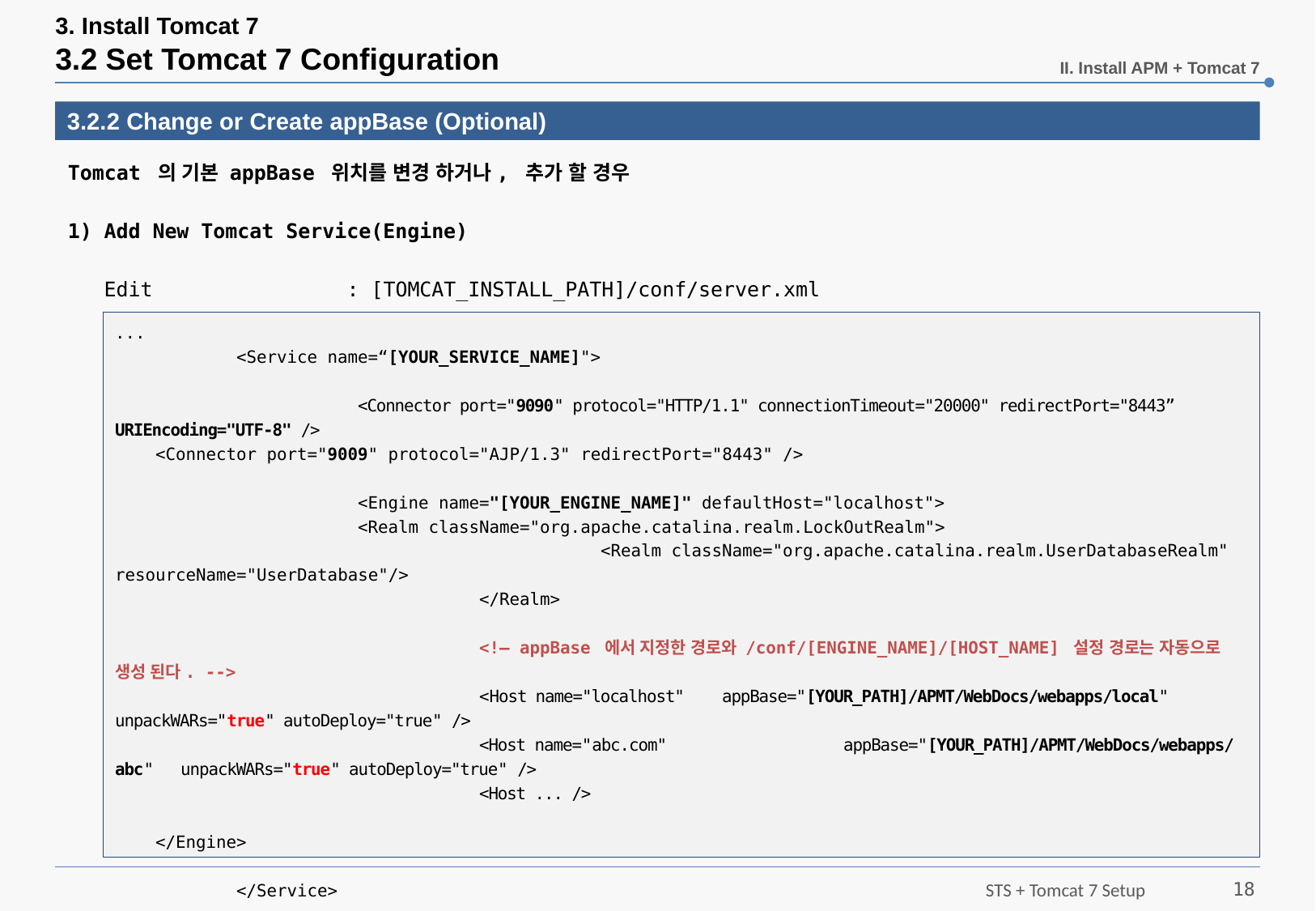

# 3. Install Tomcat 7 3.2 Set Tomcat 7 Configuration
II. Install APM + Tomcat 7
3.2.2 Change or Create appBase (Optional)
Tomcat 의 기본 appBase 위치를 변경 하거나, 추가 할 경우

Add New Tomcat Service(Engine)
Edit		: [TOMCAT_INSTALL_PATH]/conf/server.xml
...
	<Service name=“[YOUR_SERVICE_NAME]">

		<Connector port="9090" protocol="HTTP/1.1" connectionTimeout="20000" redirectPort="8443” URIEncoding="UTF-8" />
    <Connector port="9009" protocol="AJP/1.3" redirectPort="8443" />

		<Engine name="[YOUR_ENGINE_NAME]" defaultHost="localhost">
	  	<Realm className="org.apache.catalina.realm.LockOutRealm">
				<Realm className="org.apache.catalina.realm.UserDatabaseRealm" resourceName="UserDatabase"/>
			</Realm>

			<!– appBase 에서 지정한 경로와 /conf/[ENGINE_NAME]/[HOST_NAME] 설정 경로는 자동으로 생성 된다. -->
			<Host name="localhost"	appBase="[YOUR_PATH]/APMT/WebDocs/webapps/local" unpackWARs="true" autoDeploy="true" />
			<Host name="abc.com"		appBase="[YOUR_PATH]/APMT/WebDocs/webapps/abc"   unpackWARs="true" autoDeploy="true" />
			<Host ... />

    </Engine>

	</Service>
...
18